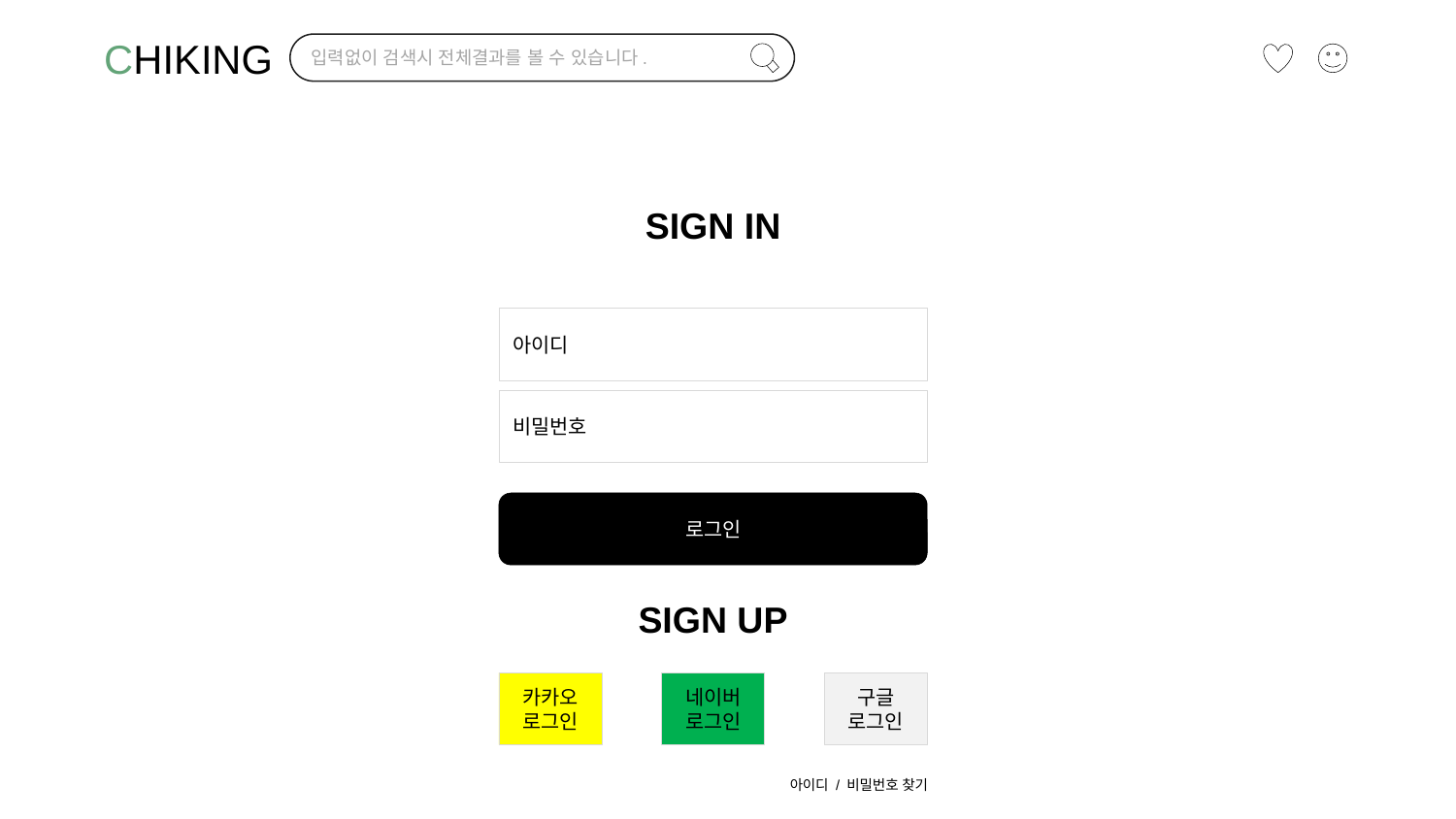

CHIKING
입력없이 검색시 전체결과를 볼 수 있습니다.

SIGN IN
아이디
비밀번호
로그인
SIGN UP
카카오 로그인
네이버 로그인
구글 로그인
아이디 / 비밀번호 찾기